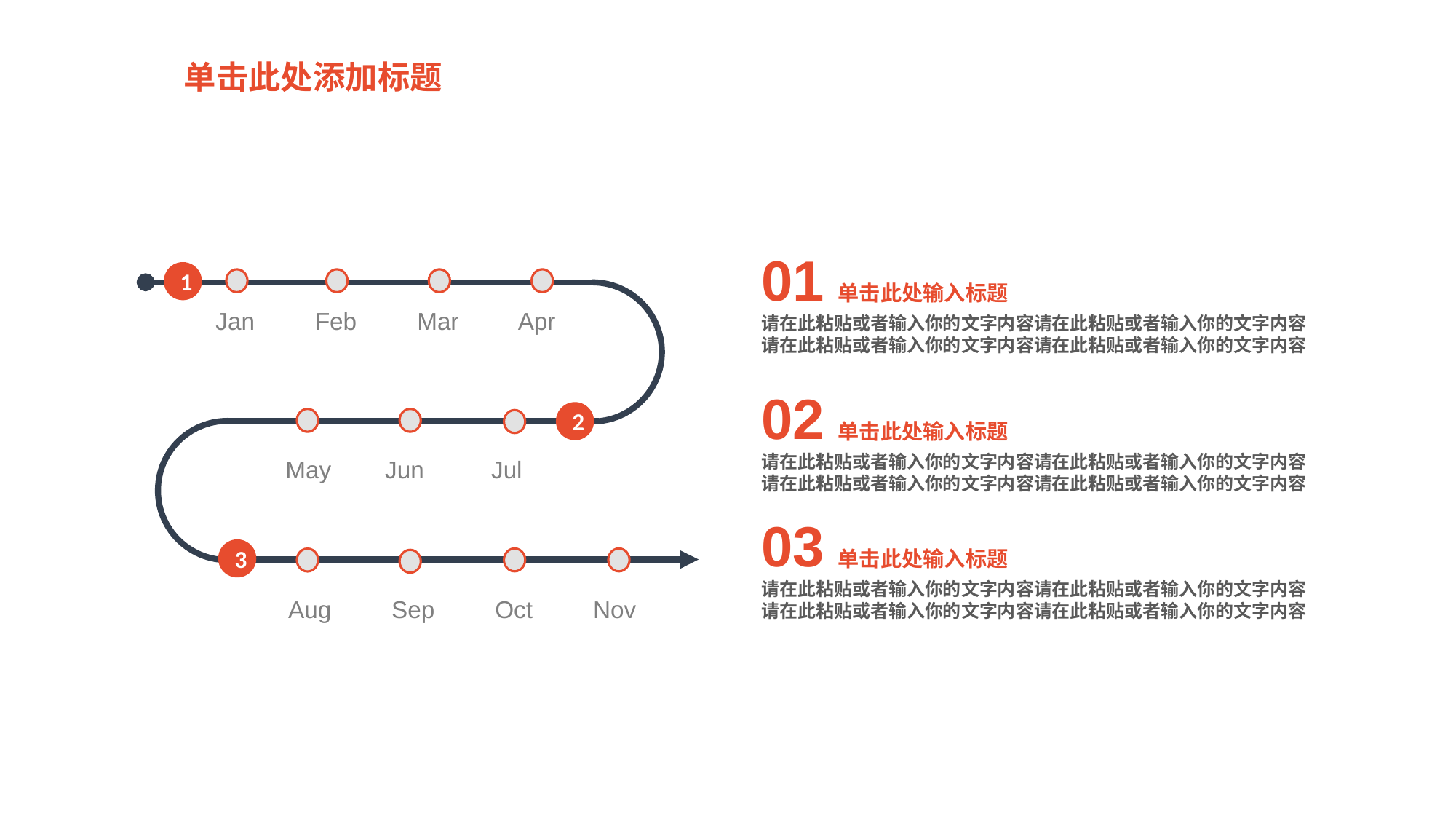

单击此处添加标题
01单击此处输入标题
请在此粘贴或者输入你的文字内容请在此粘贴或者输入你的文字内容
请在此粘贴或者输入你的文字内容请在此粘贴或者输入你的文字内容
1

Jan         Feb         Mar         Apr
2

May        Jun          Jul
3

Aug         Sep         Oct         Nov
02单击此处输入标题
请在此粘贴或者输入你的文字内容请在此粘贴或者输入你的文字内容
请在此粘贴或者输入你的文字内容请在此粘贴或者输入你的文字内容
03单击此处输入标题
请在此粘贴或者输入你的文字内容请在此粘贴或者输入你的文字内容
请在此粘贴或者输入你的文字内容请在此粘贴或者输入你的文字内容
2018/1/24